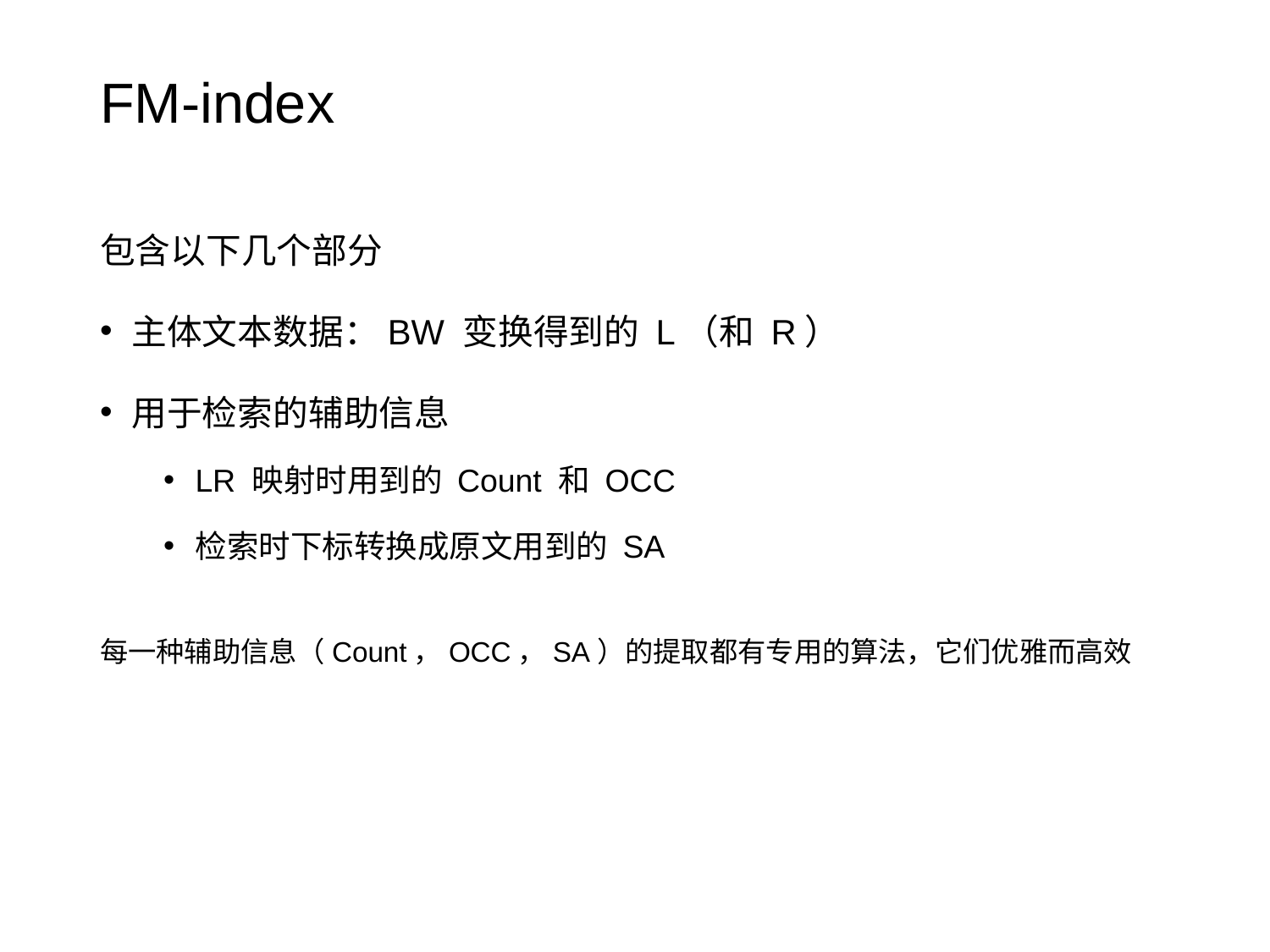

# FM-index
包含以下几个部分
主体文本数据：BW 变换得到的 L（和 R）
用于检索的辅助信息
LR 映射时用到的 Count 和 OCC
检索时下标转换成原文用到的 SA

每一种辅助信息（Count，OCC，SA）的提取都有专用的算法，它们优雅而高效